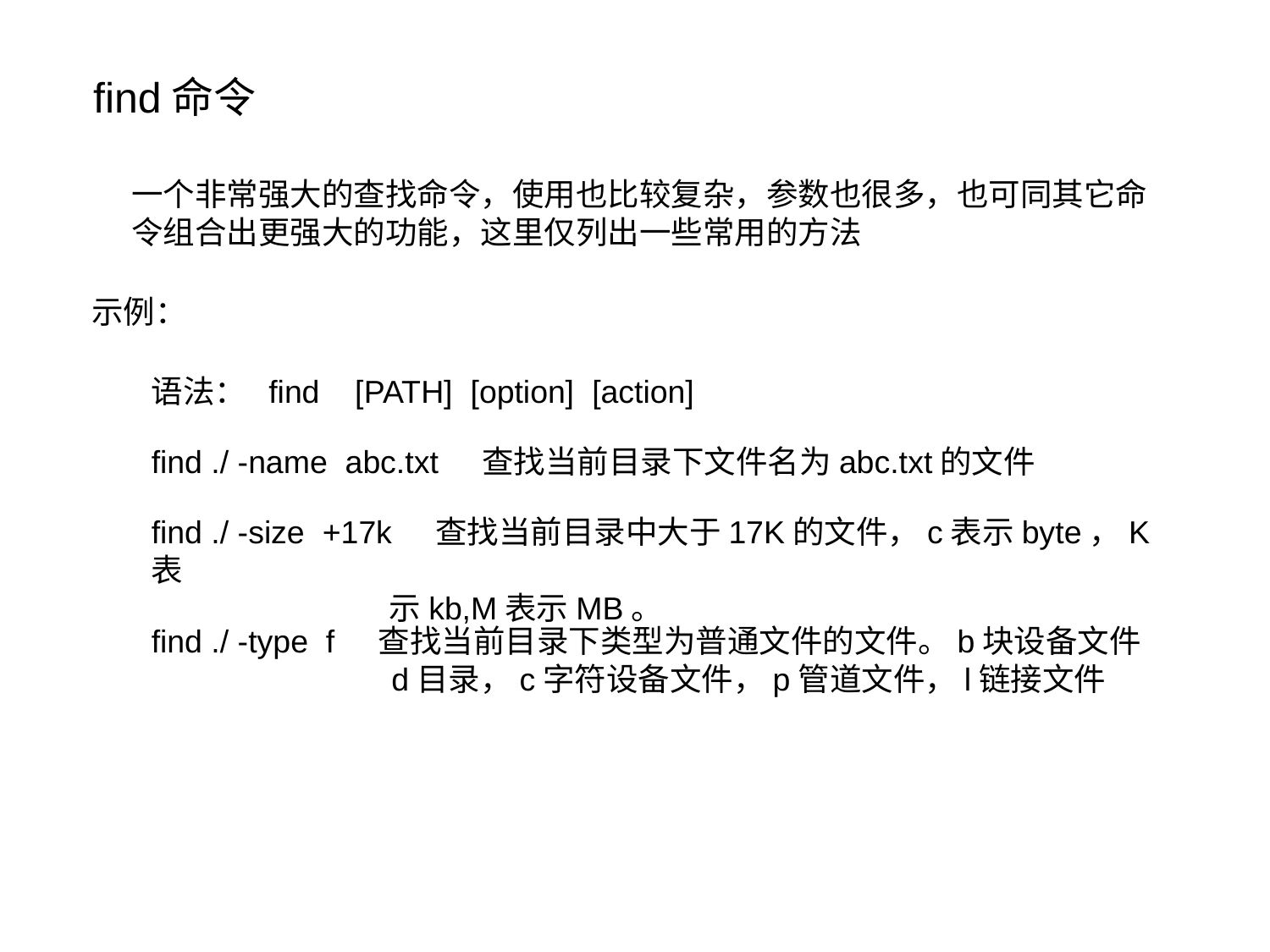

find命令
一个非常强大的查找命令，使用也比较复杂，参数也很多，也可同其它命令组合出更强大的功能，这里仅列出一些常用的方法
示例：
语法：  find    [PATH]  [option]  [action]
find ./ -name  abc.txt    查找当前目录下文件名为abc.txt的文件
find ./ -size  +17k    查找当前目录中大于17K的文件，c表示byte，K表
                                示kb,M表示MB。
find ./ -type  f    查找当前目录下类型为普通文件的文件。b块设备文件
                           d目录，c字符设备文件，p管道文件，l链接文件